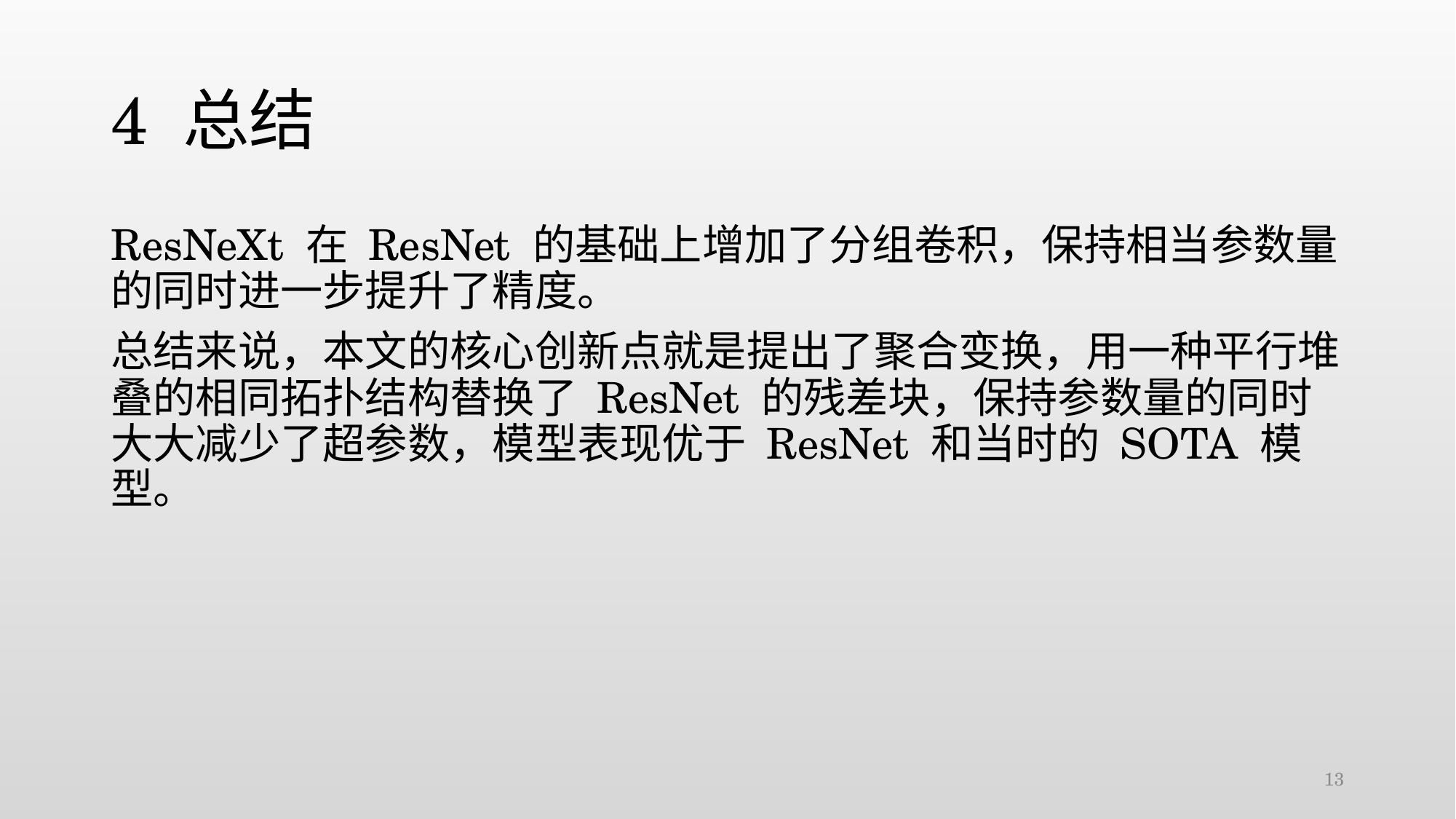

# 4 总结
ResNeXt 在 ResNet 的基础上增加了分组卷积，保持相当参数量的同时进一步提升了精度。
总结来说，本文的核心创新点就是提出了聚合变换，用一种平行堆叠的相同拓扑结构替换了 ResNet 的残差块，保持参数量的同时大大减少了超参数，模型表现优于 ResNet 和当时的 SOTA 模型。

13